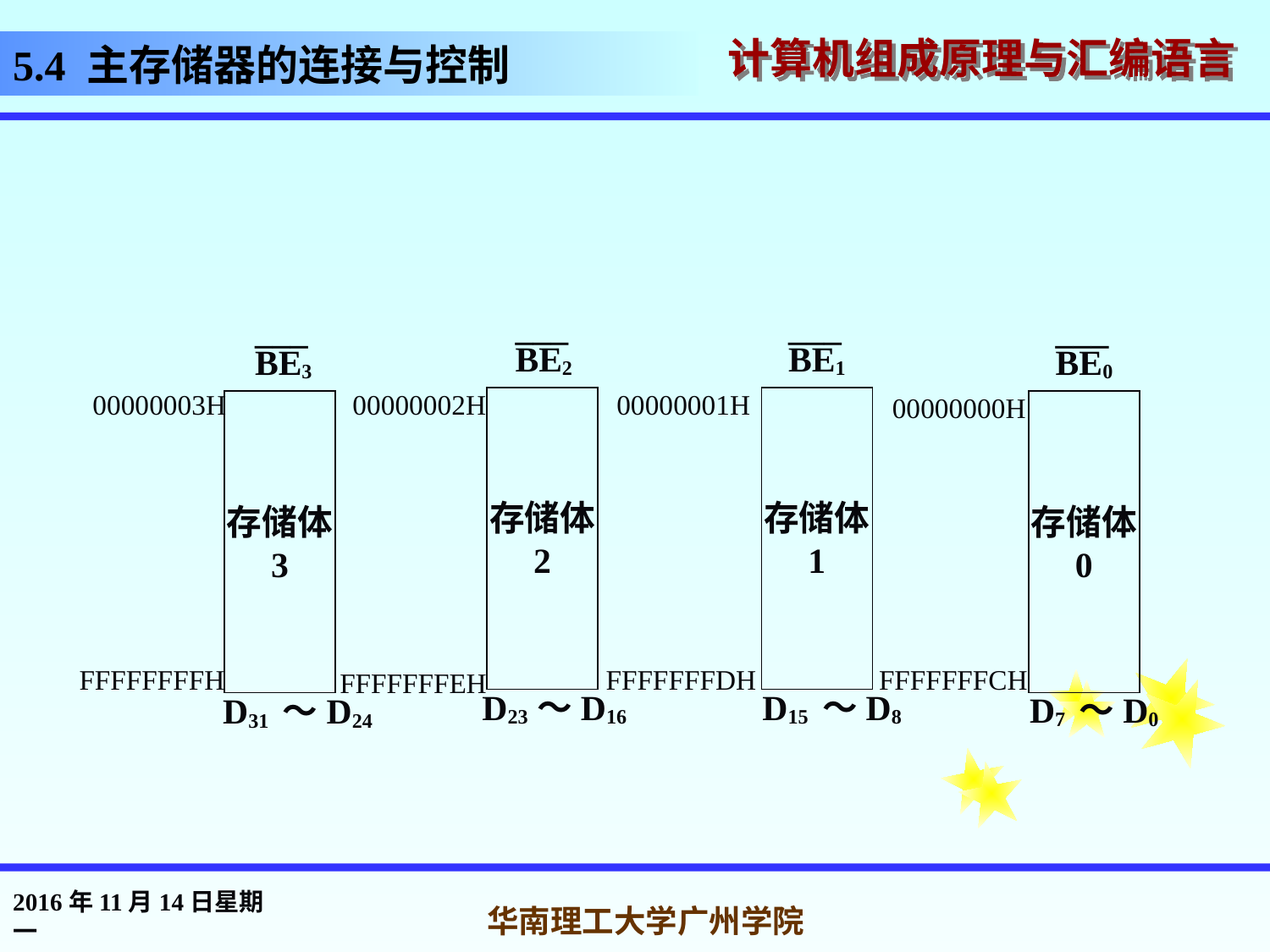

# 5.4 主存储器的连接与控制
___
BE2
___
BE1
___
BE3
___
BE0
00000003H
00000002H
00000001H
00000000H
存储体
2
存储体
1
存储体
3
存储体
0
FFFFFFFFH
FFFFFFFDH
FFFFFFFCH
FFFFFFFEH
D23～D16
D15 ～D8
D7 ～D0
D31 ～D24
2016年11月14日星期一
华南理工大学广州学院